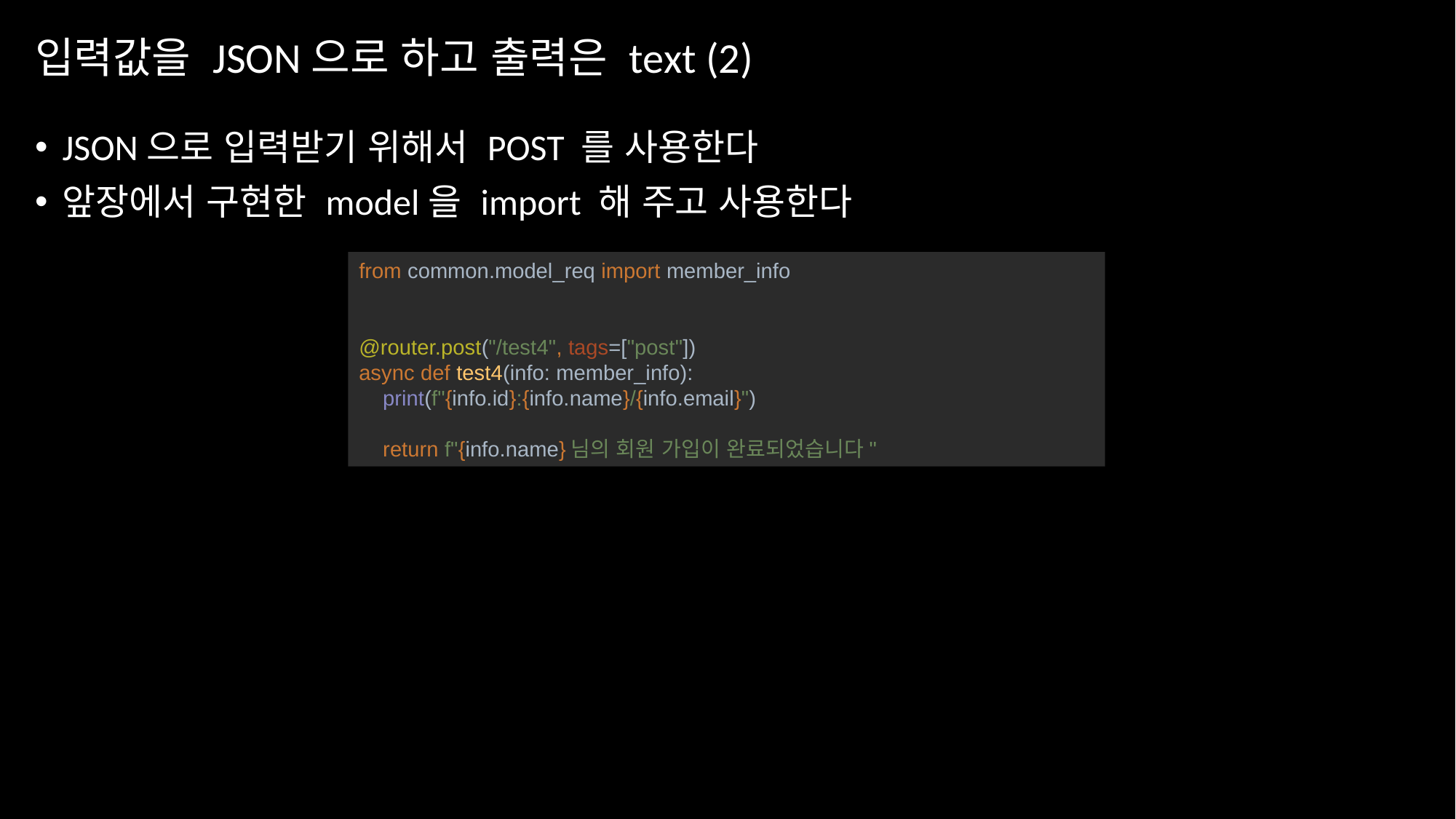

# 입력값을 JSON으로 하고 출력은 text (2)
JSON으로 입력받기 위해서 POST 를 사용한다
앞장에서 구현한 model을 import 해 주고 사용한다

from common.model_req import member_info

@router.post("/test4", tags=["post"])
async def test4(info: member_info):
    print(f"{info.id}:{info.name}/{info.email}")
    return f"{info.name}님의 회원 가입이 완료되었습니다"